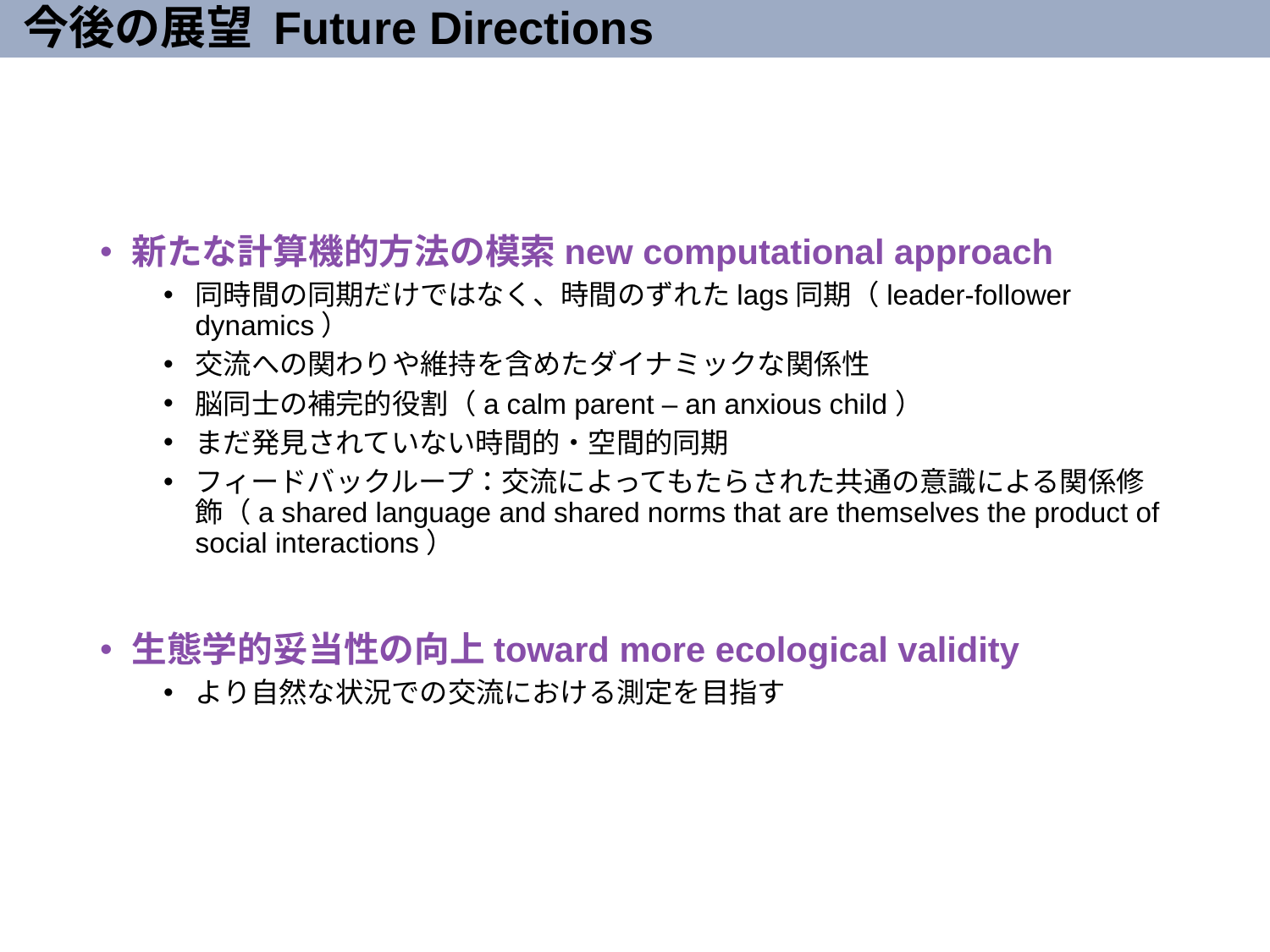

# 今後の展望 Future Directions
新たな計算機的方法の模索new computational approach
同時間の同期だけではなく、時間のずれたlags同期（leader-follower dynamics）
交流への関わりや維持を含めたダイナミックな関係性
脳同士の補完的役割（a calm parent – an anxious child）
まだ発見されていない時間的・空間的同期
フィードバックループ：交流によってもたらされた共通の意識による関係修飾（a shared language and shared norms that are themselves the product of social interactions）

生態学的妥当性の向上toward more ecological validity
より自然な状況での交流における測定を目指す